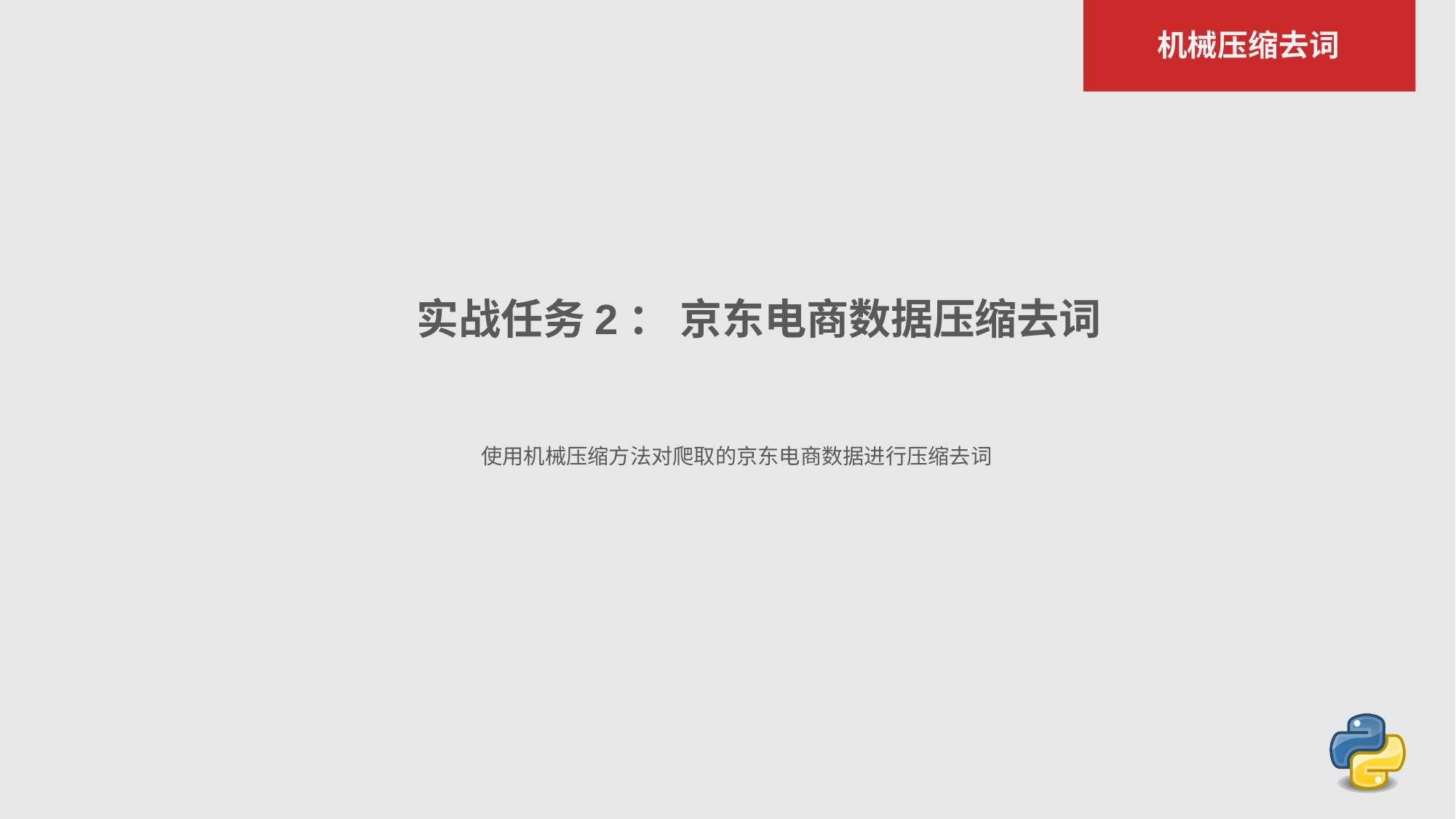

机械压缩去词
# 实战任务2： 京东电商数据压缩去词
使用机械压缩方法对爬取的京东电商数据进行压缩去词